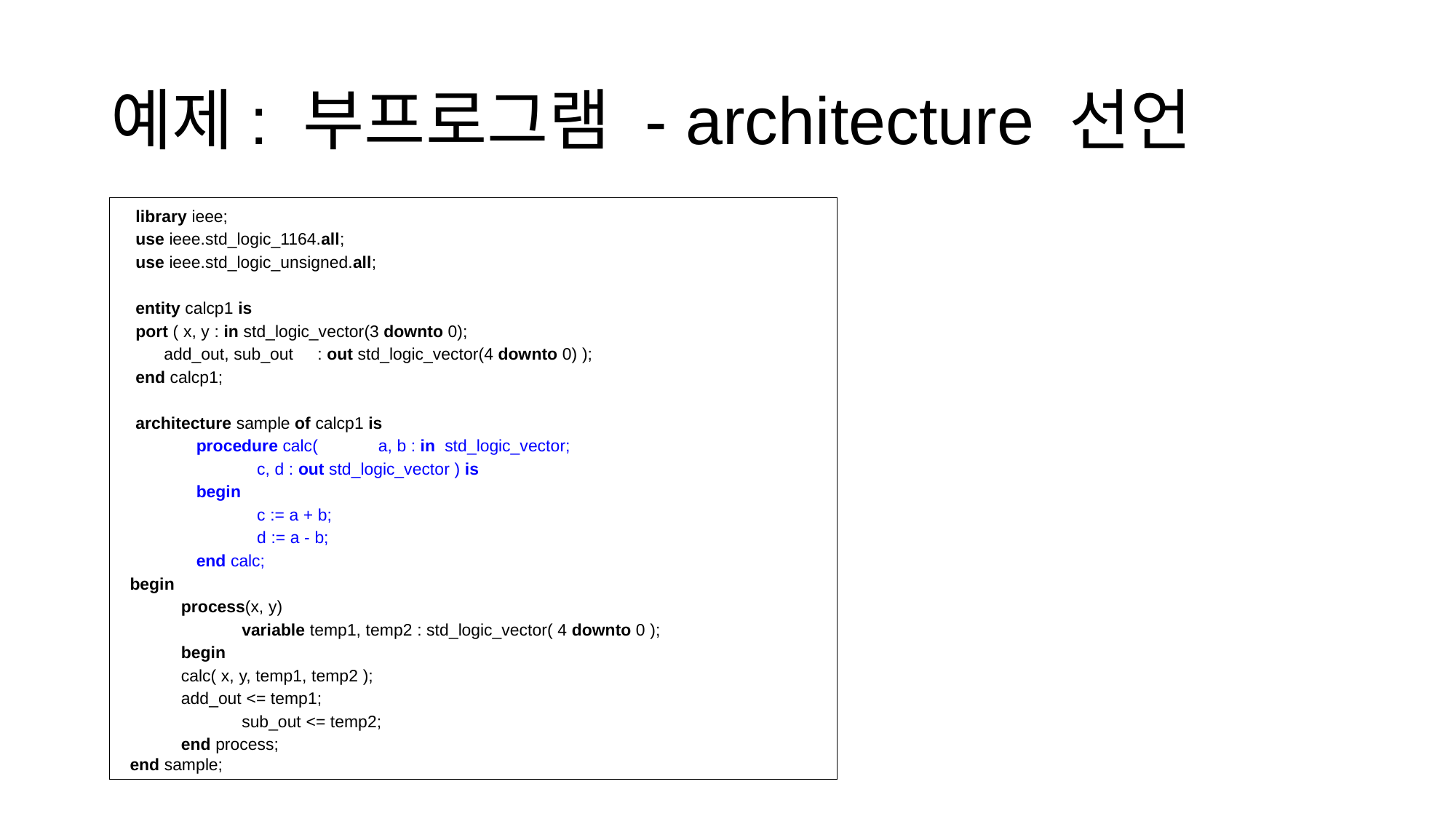

# 예제: 부프로그램 - architecture 선언
library ieee;
use ieee.std_logic_1164.all;
use ieee.std_logic_unsigned.all;

entity calcp1 is
port ( x, y : in std_logic_vector(3 downto 0);
      add_out, sub_out	: out std_logic_vector(4 downto 0) );
end calcp1;

architecture sample of calcp1 is
	procedure calc(	a, b : in  std_logic_vector;
      		c, d : out std_logic_vector ) is
	begin
		c := a + b;
		d := a - b;
	end calc;
  begin
  	process(x, y)
		variable temp1, temp2 : std_logic_vector( 4 downto 0 );
	begin
        	calc( x, y, temp1, temp2 );
            	add_out <= temp1;
             	sub_out <= temp2;
    	end process;
  end sample;